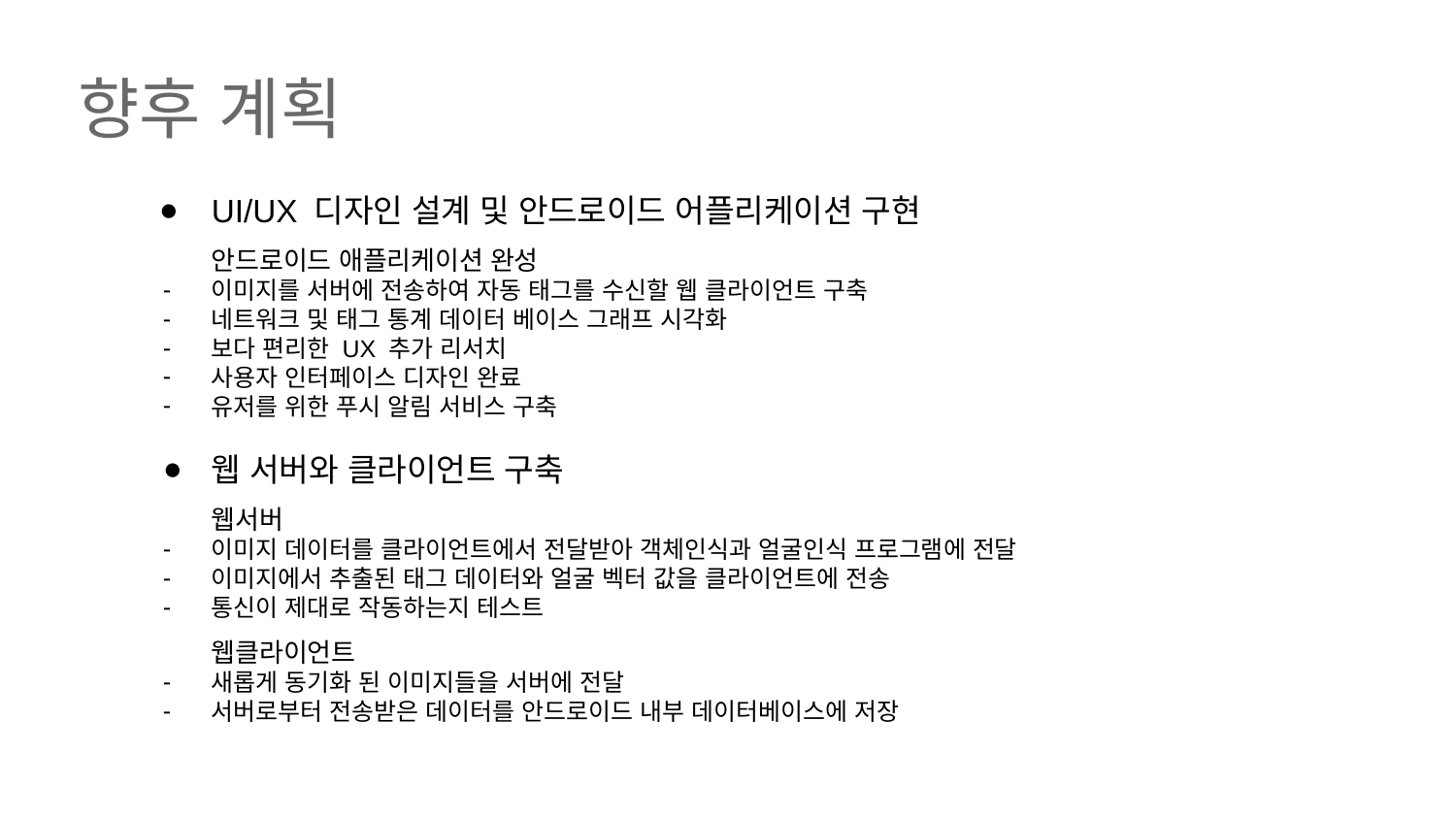

# 향후 계획

UI/UX 디자인 설계 및 안드로이드 어플리케이션 구현

안드로이드 애플리케이션 완성
이미지를 서버에 전송하여 자동 태그를 수신할 웹 클라이언트 구축
네트워크 및 태그 통계 데이터 베이스 그래프 시각화
보다 편리한 UX 추가 리서치
사용자 인터페이스 디자인 완료
유저를 위한 푸시 알림 서비스 구축

웹 서버와 클라이언트 구축
웹서버
이미지 데이터를 클라이언트에서 전달받아 객체인식과 얼굴인식 프로그램에 전달
이미지에서 추출된 태그 데이터와 얼굴 벡터 값을 클라이언트에 전송
통신이 제대로 작동하는지 테스트
웹클라이언트
새롭게 동기화 된 이미지들을 서버에 전달
서버로부터 전송받은 데이터를 안드로이드 내부 데이터베이스에 저장